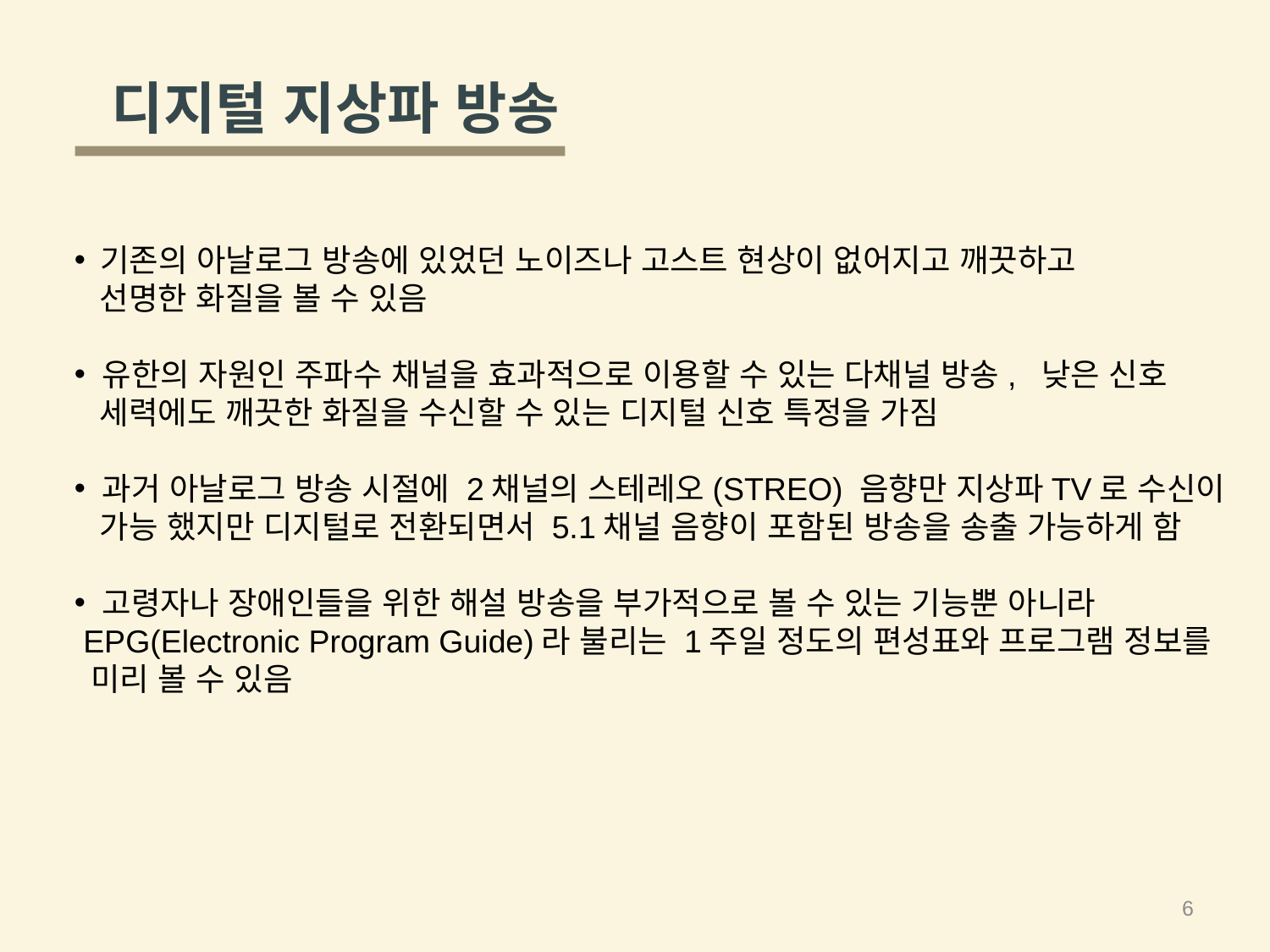

디지털 지상파 방송

 기존의 아날로그 방송에 있었던 노이즈나 고스트 현상이 없어지고 깨끗하고
  선명한 화질을 볼 수 있음

 유한의 자원인 주파수 채널을 효과적으로 이용할 수 있는 다채널 방송,  낮은 신호
  세력에도 깨끗한 화질을 수신할 수 있는 디지털 신호 특정을 가짐

 과거 아날로그 방송 시절에 2채널의 스테레오(STREO) 음향만 지상파TV로 수신이
  가능 했지만 디지털로 전환되면서 5.1채널 음향이 포함된 방송을 송출 가능하게 함

 고령자나 장애인들을 위한 해설 방송을 부가적으로 볼 수 있는 기능뿐 아니라
 EPG(Electronic Program Guide)라 불리는 1주일 정도의 편성표와 프로그램 정보를
 미리 볼 수 있음
6